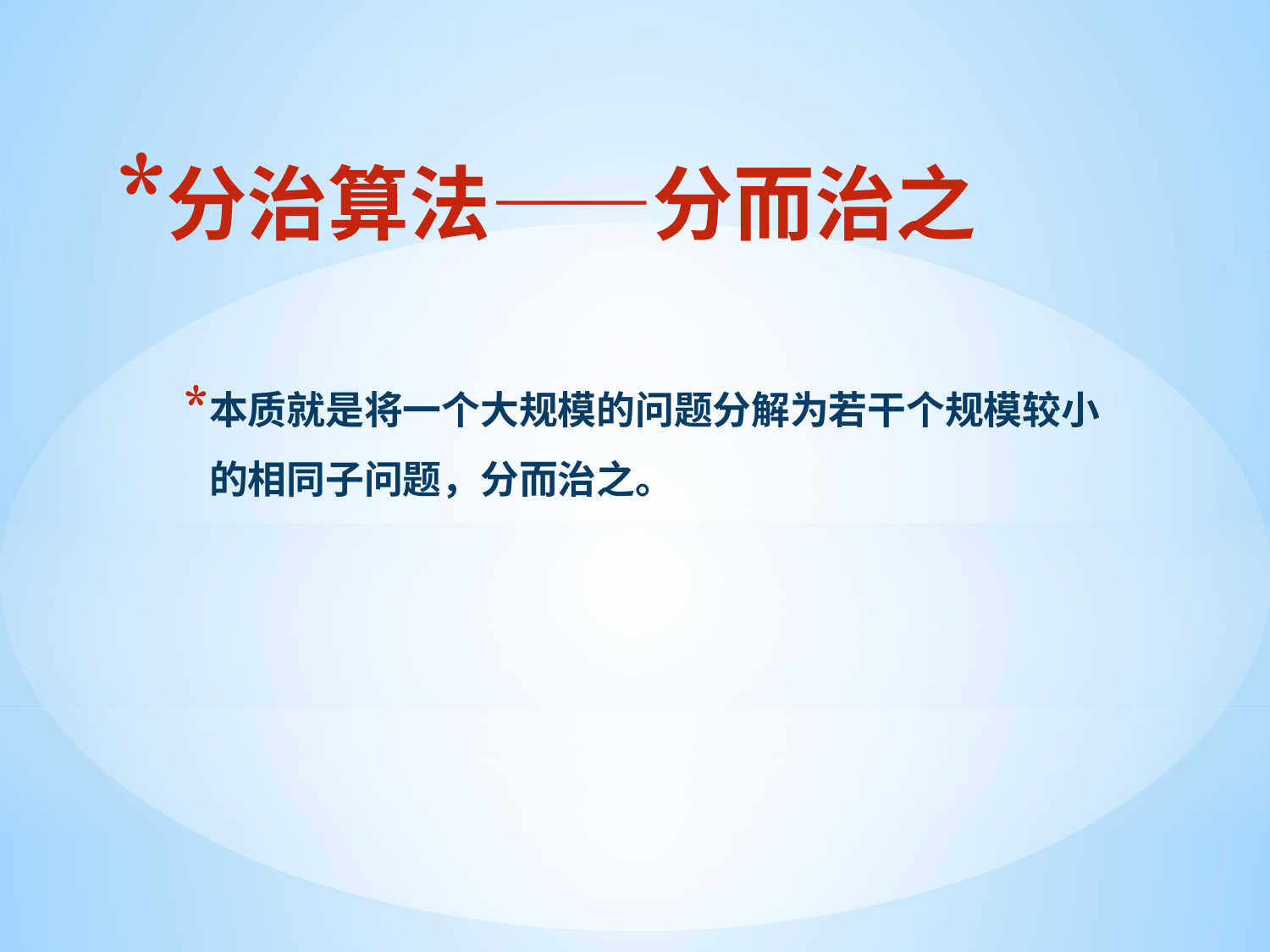

# 分治算法——分而治之
本质就是将一个大规模的问题分解为若干个规模较小的相同子问题，分而治之。